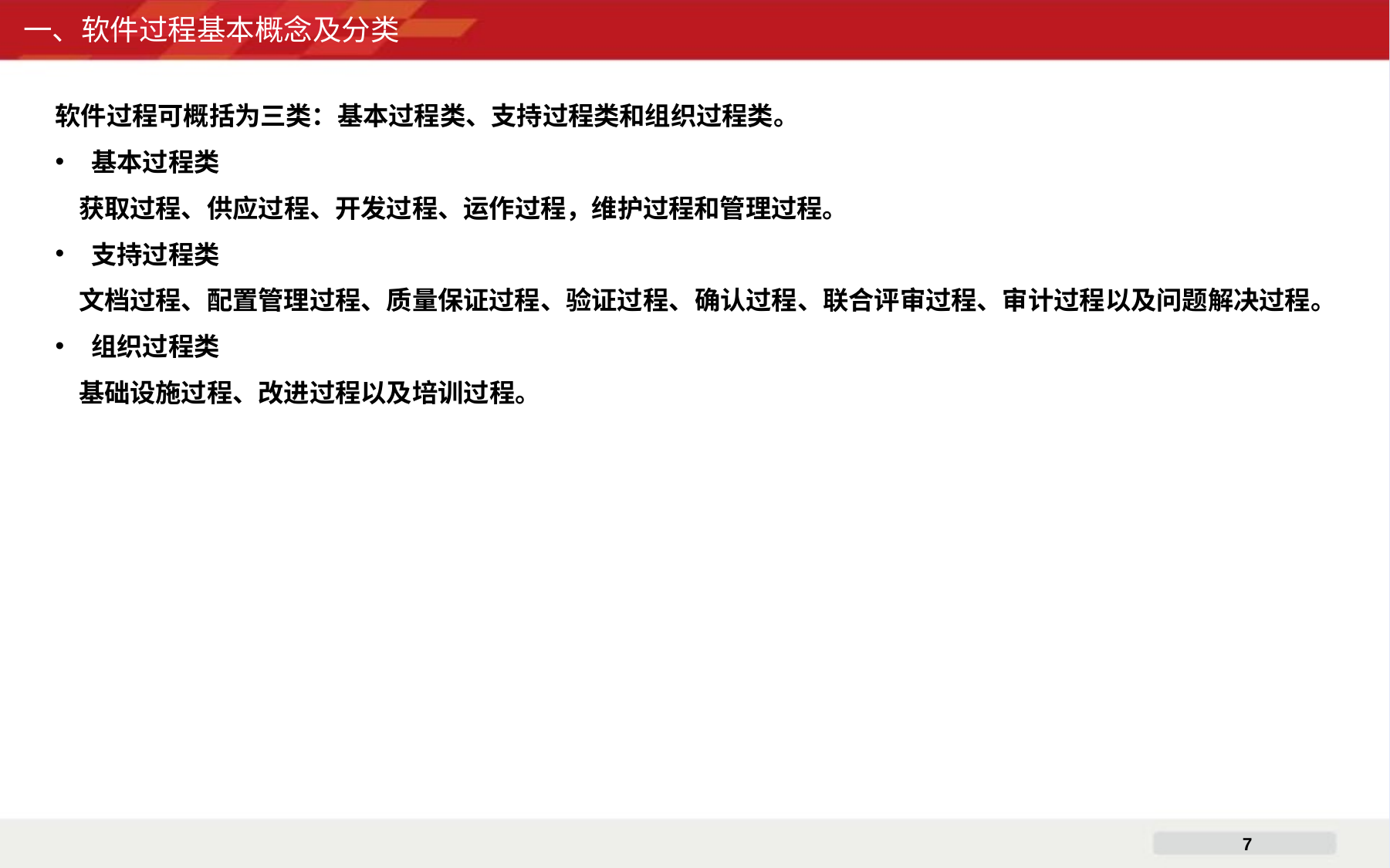

一、软件过程基本概念及分类
软件过程可概括为三类：基本过程类、支持过程类和组织过程类。
基本过程类
   获取过程、供应过程、开发过程、运作过程，维护过程和管理过程。
支持过程类
   文档过程、配置管理过程、质量保证过程、验证过程、确认过程、联合评审过程、审计过程以及问题解决过程。
组织过程类
   基础设施过程、改进过程以及培训过程。